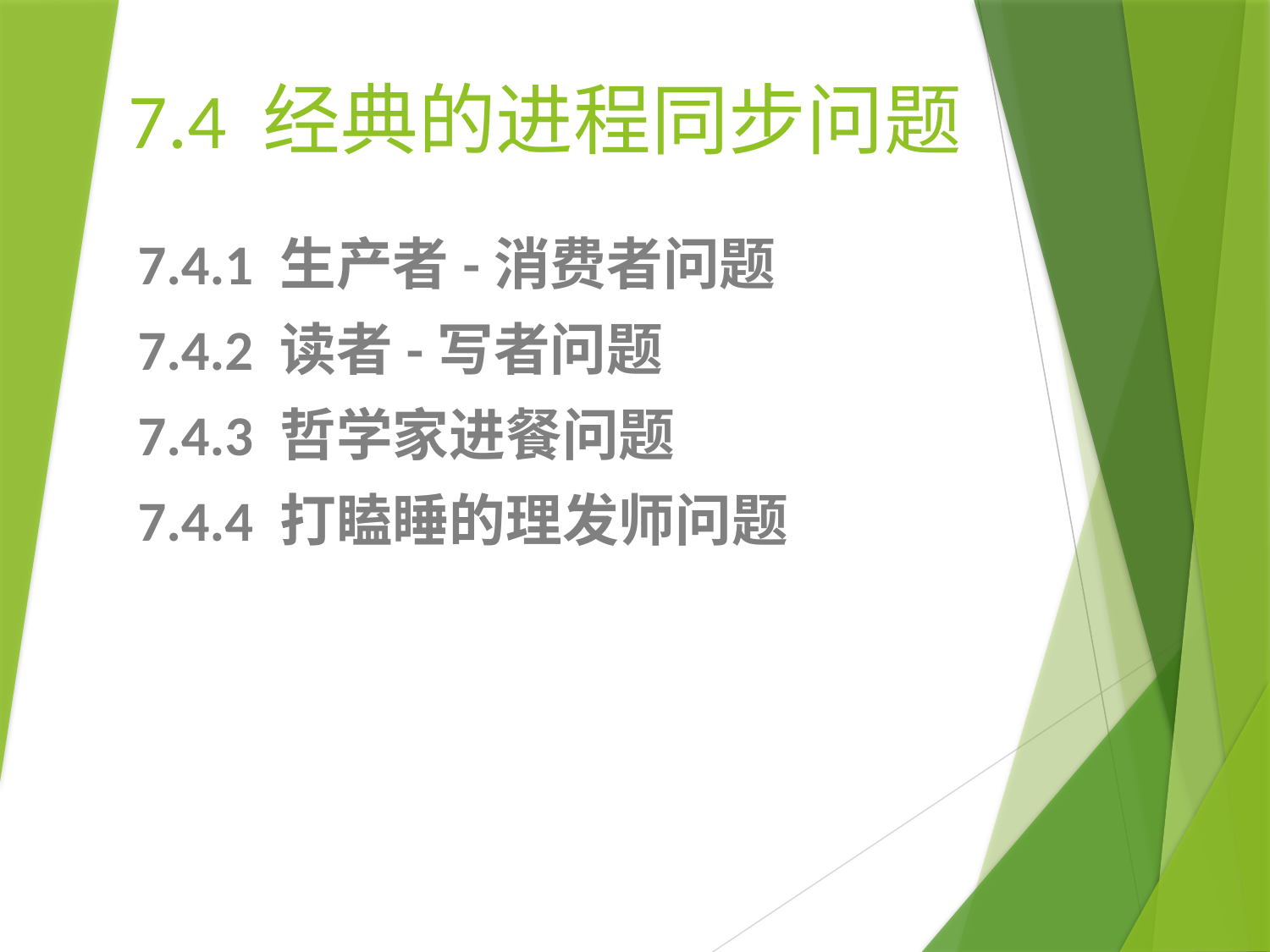

# 7.4 经典的进程同步问题
7.4.1 生产者-消费者问题
7.4.2 读者-写者问题
7.4.3 哲学家进餐问题
7.4.4 打瞌睡的理发师问题